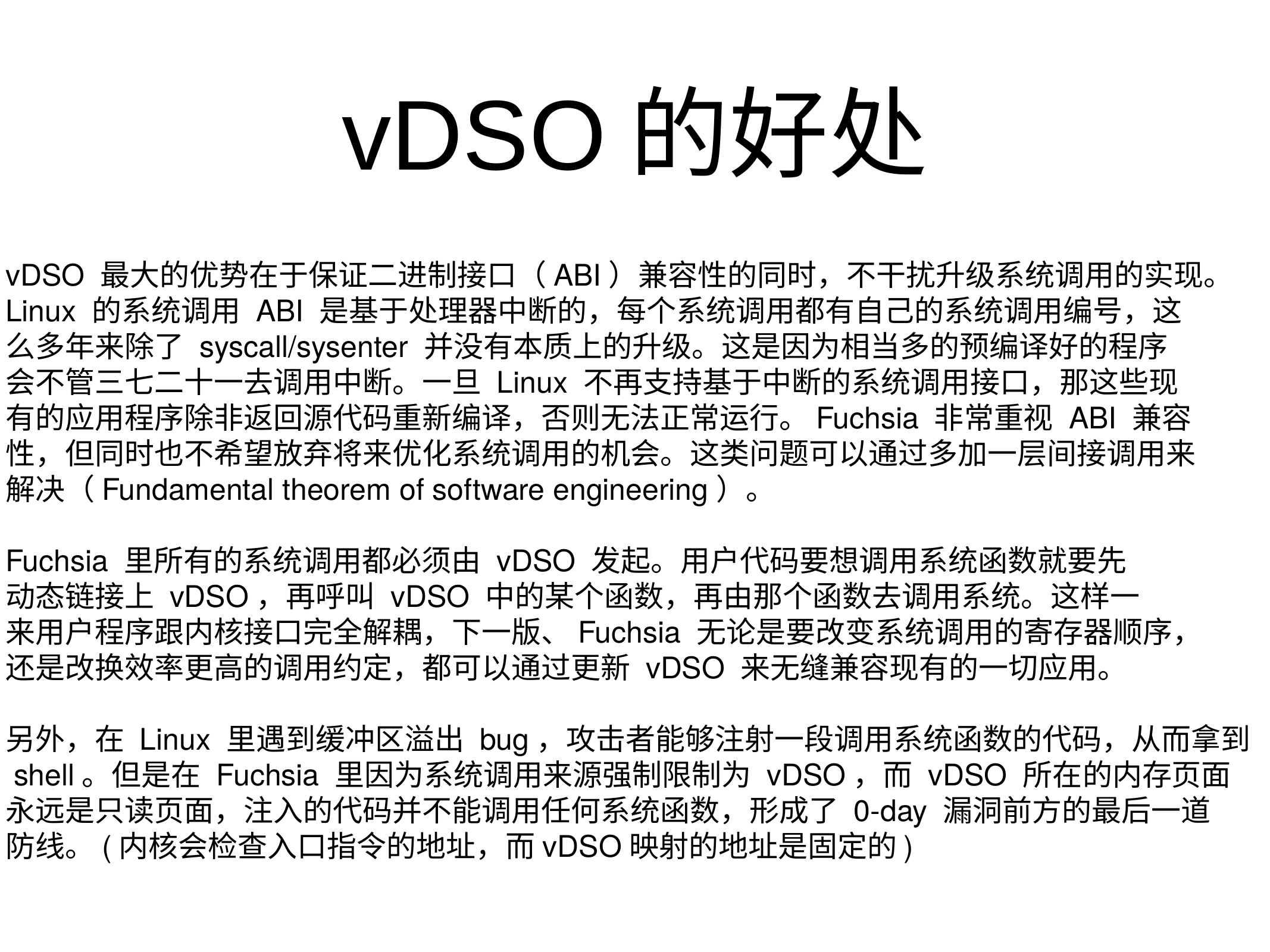

# vDSO的好处
vDSO 最大的优势在于保证二进制接口（ABI）兼容性的同时，不干扰升级系统调用的实现。
Linux 的系统调用 ABI 是基于处理器中断的，每个系统调用都有自己的系统调用编号，这
么多年来除了 syscall/sysenter 并没有本质上的升级。这是因为相当多的预编译好的程序
会不管三七二十一去调用中断。一旦 Linux 不再支持基于中断的系统调用接口，那这些现
有的应用程序除非返回源代码重新编译，否则无法正常运行。Fuchsia 非常重视 ABI 兼容
性，但同时也不希望放弃将来优化系统调用的机会。这类问题可以通过多加一层间接调用来
解决（Fundamental theorem of software engineering）。

Fuchsia 里所有的系统调用都必须由 vDSO 发起。用户代码要想调用系统函数就要先
动态链接上 vDSO，再呼叫 vDSO 中的某个函数，再由那个函数去调用系统。这样一
来用户程序跟内核接口完全解耦，下一版、Fuchsia 无论是要改变系统调用的寄存器顺序，
还是改换效率更高的调用约定，都可以通过更新 vDSO 来无缝兼容现有的一切应用。

另外，在 Linux 里遇到缓冲区溢出 bug，攻击者能够注射一段调用系统函数的代码，从而拿到
 shell。但是在 Fuchsia 里因为系统调用来源强制限制为 vDSO，而 vDSO 所在的内存页面
永远是只读页面，注入的代码并不能调用任何系统函数，形成了 0-day 漏洞前方的最后一道
防线。(内核会检查入口指令的地址，而vDSO映射的地址是固定的)